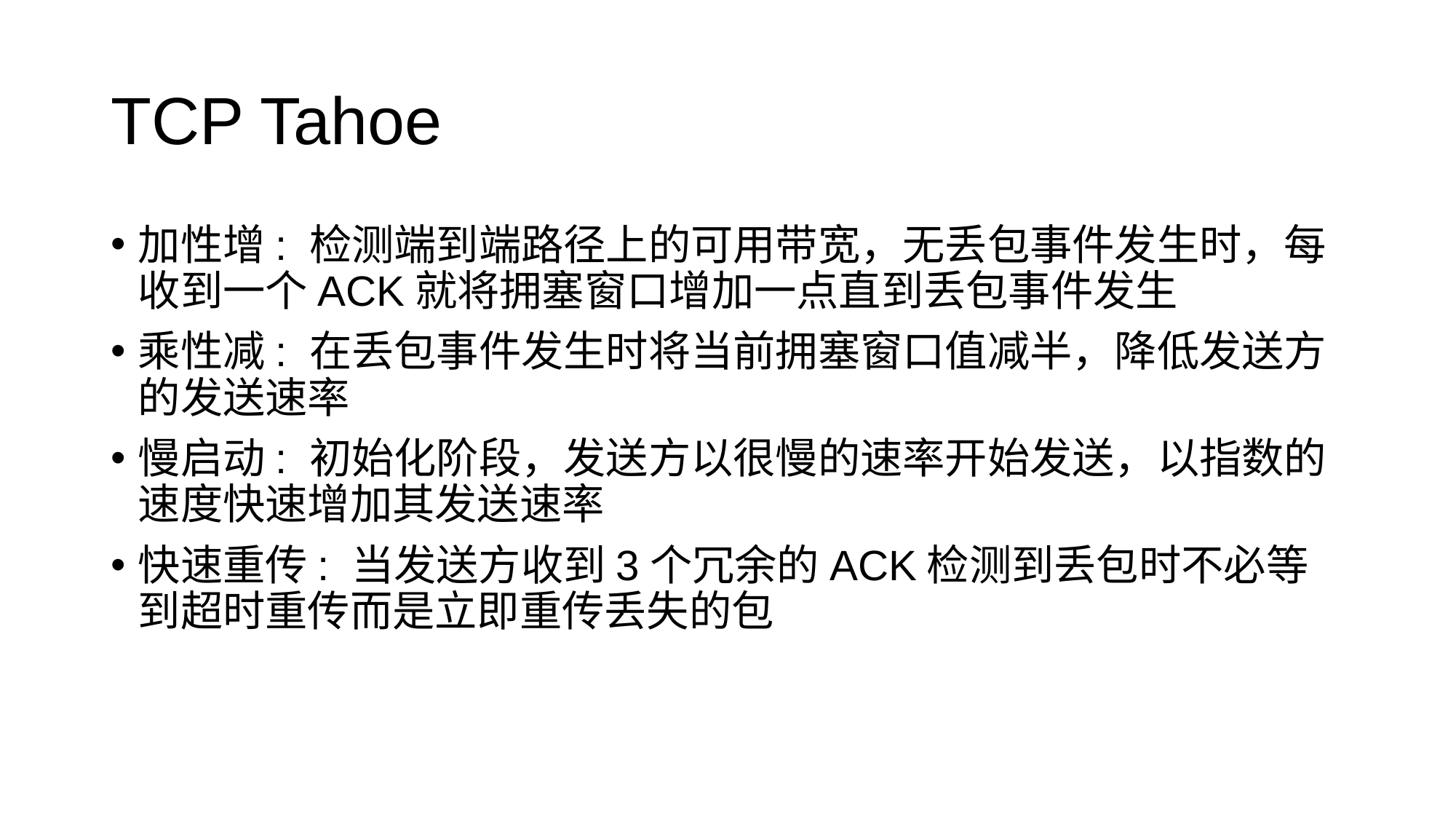

# TCP Tahoe
加性增: 检测端到端路径上的可用带宽，无丢包事件发生时，每收到一个ACK就将拥塞窗口增加一点直到丢包事件发生
乘性减: 在丢包事件发生时将当前拥塞窗口值减半，降低发送方的发送速率
慢启动: 初始化阶段，发送方以很慢的速率开始发送，以指数的速度快速增加其发送速率
快速重传: 当发送方收到3个冗余的ACK检测到丢包时不必等到超时重传而是立即重传丢失的包